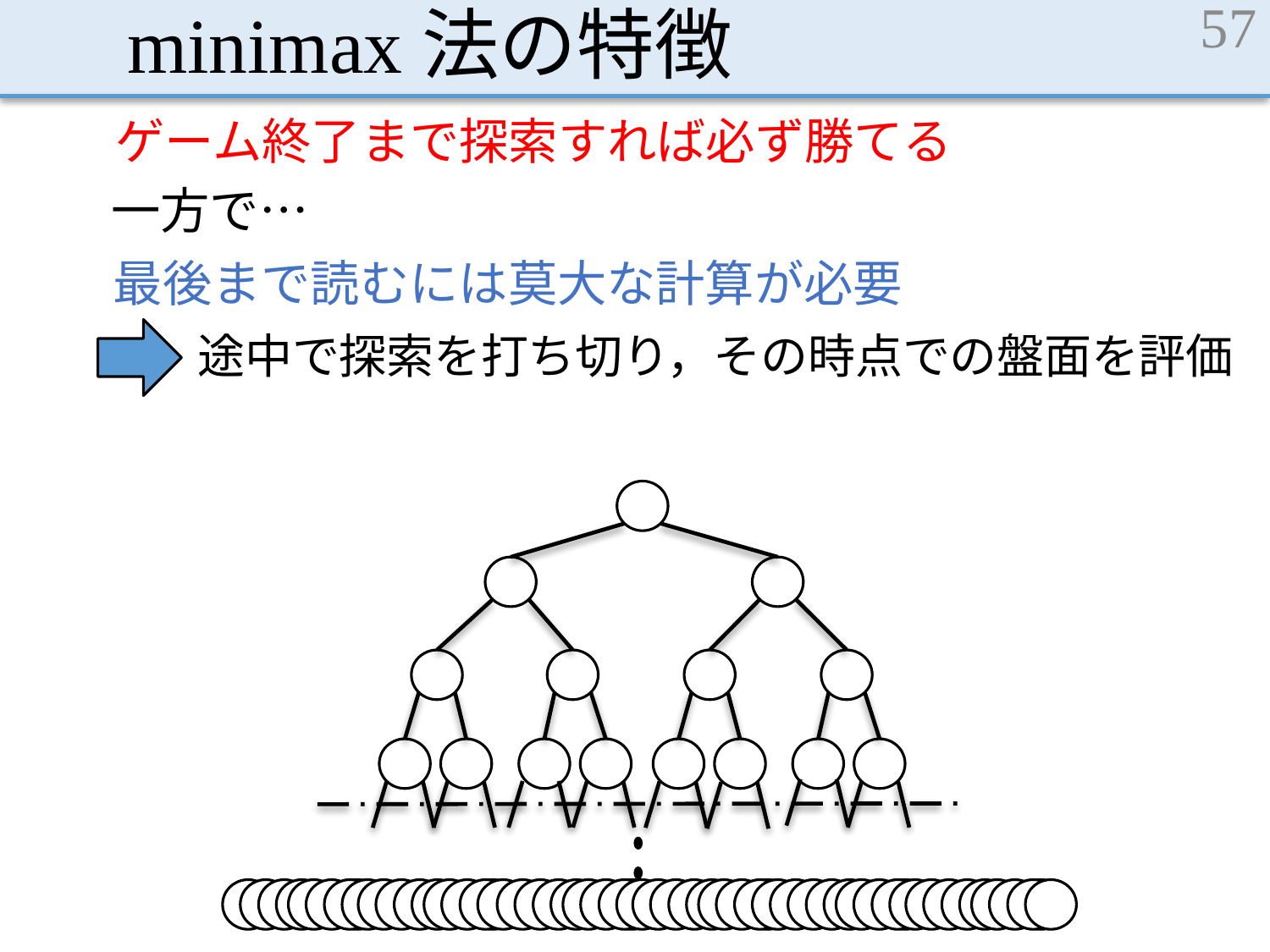

# minimax法の特徴
57
ゲーム終了まで探索すれば必ず勝てる
一方で…
最後まで読むには莫大な計算が必要

途中で探索を打ち切り，その時点での盤面を評価